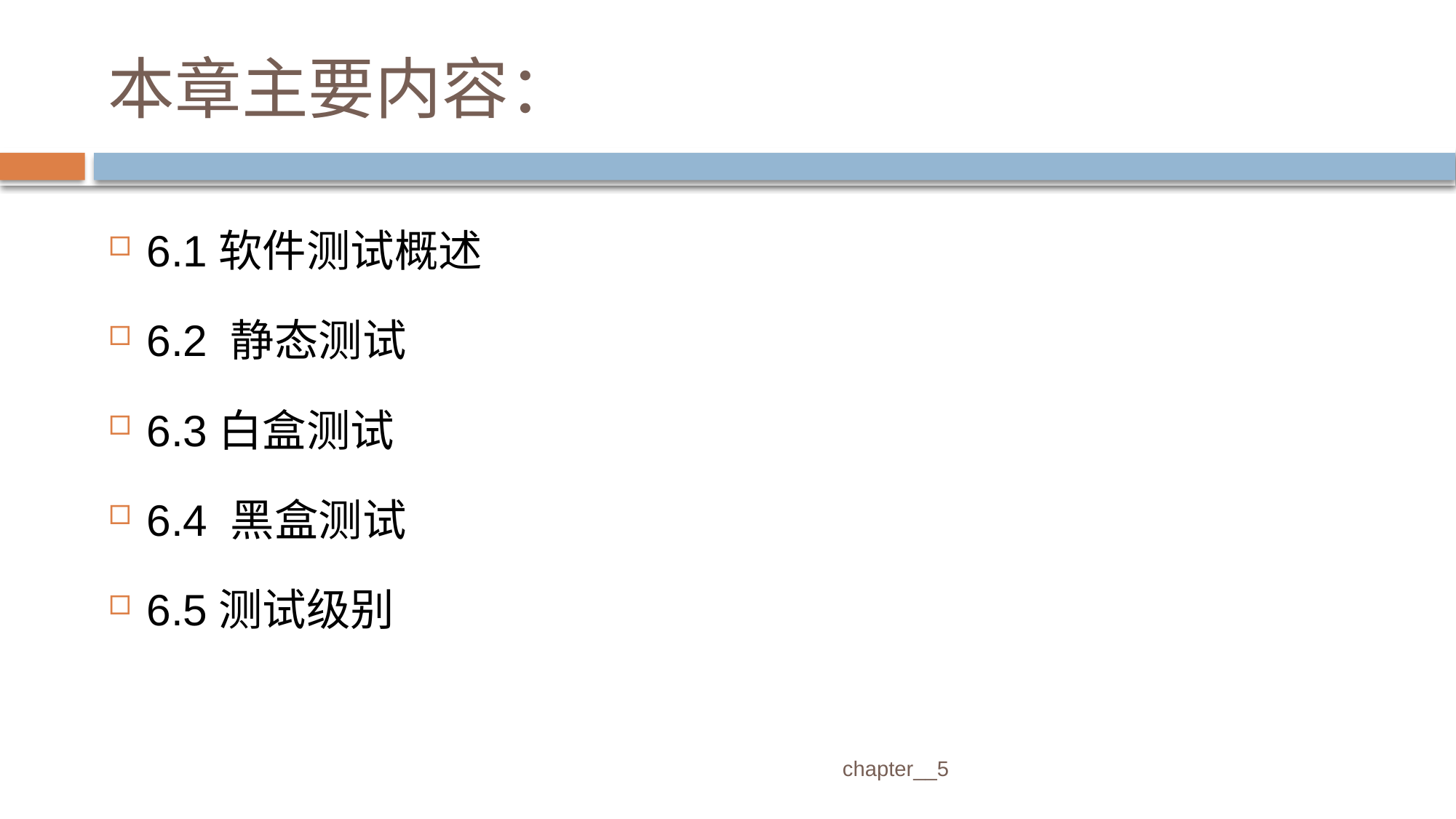

# 本章主要内容：
3
6.1软件测试概述
6.2 静态测试
6.3白盒测试
6.4 黑盒测试
6.5测试级别
 chapter__5